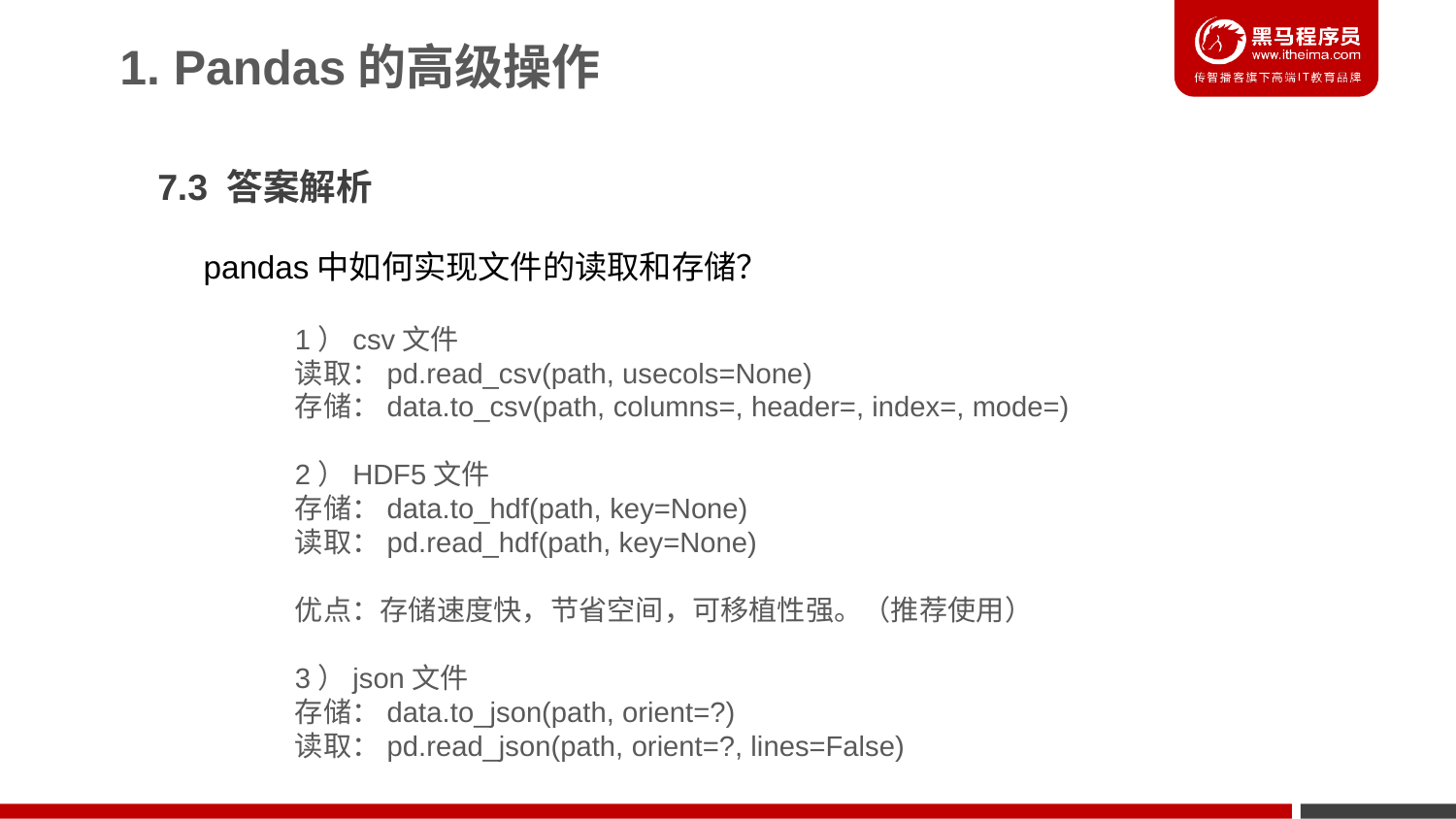

1. Pandas的高级操作
7.3 答案解析
pandas中如何实现文件的读取和存储？
1）csv文件
读取：pd.read_csv(path, usecols=None)
存储：data.to_csv(path, columns=, header=, index=, mode=)

2）HDF5文件
存储：data.to_hdf(path, key=None)
读取：pd.read_hdf(path, key=None)

优点：存储速度快，节省空间，可移植性强。（推荐使用）

3）json文件
存储：data.to_json(path, orient=?)
读取：pd.read_json(path, orient=?, lines=False)